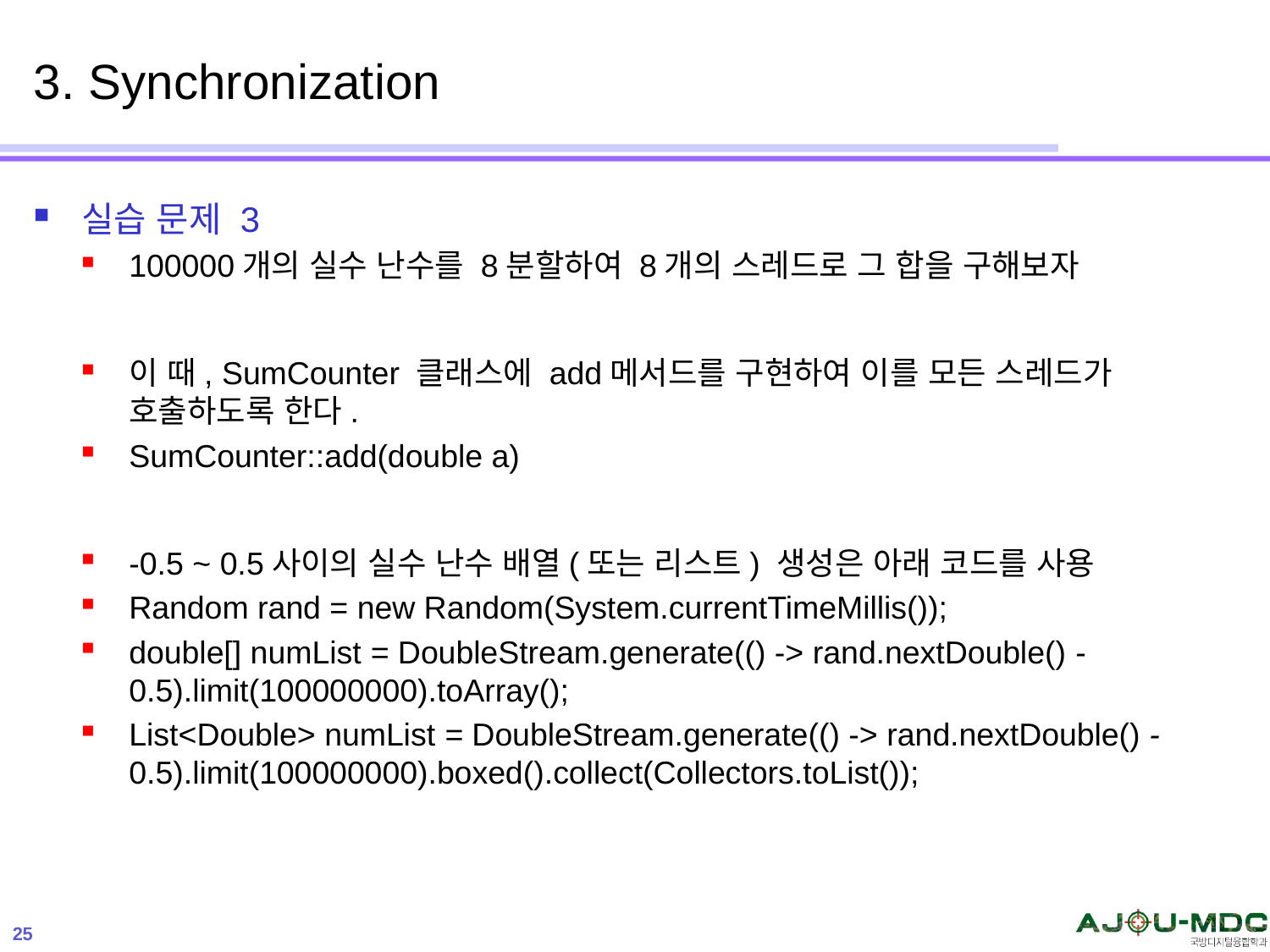

# 3. Synchronization
실습 문제 3
100000개의 실수 난수를 8분할하여 8개의 스레드로 그 합을 구해보자

이 때, SumCounter 클래스에 add메서드를 구현하여 이를 모든 스레드가 호출하도록 한다.
SumCounter::add(double a)

-0.5 ~ 0.5사이의 실수 난수 배열(또는 리스트) 생성은 아래 코드를 사용
Random rand = new Random(System.currentTimeMillis());
double[] numList = DoubleStream.generate(() -> rand.nextDouble() - 0.5).limit(100000000).toArray();
List<Double> numList = DoubleStream.generate(() -> rand.nextDouble() - 0.5).limit(100000000).boxed().collect(Collectors.toList());
25